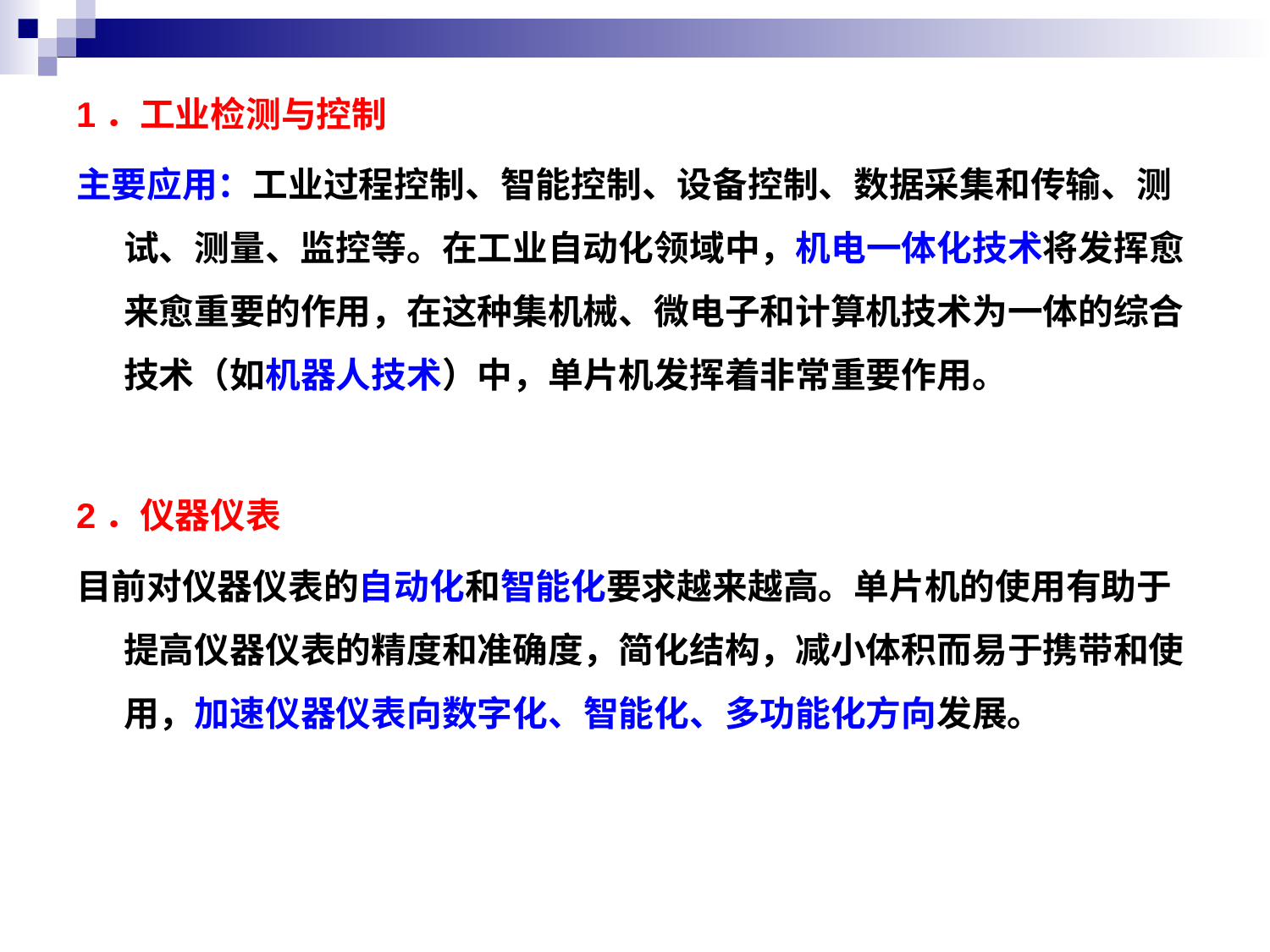

# 1．工业检测与控制
主要应用：工业过程控制、智能控制、设备控制、数据采集和传输、测试、测量、监控等。在工业自动化领域中，机电一体化技术将发挥愈来愈重要的作用，在这种集机械、微电子和计算机技术为一体的综合技术（如机器人技术）中，单片机发挥着非常重要作用。

2．仪器仪表
目前对仪器仪表的自动化和智能化要求越来越高。单片机的使用有助于提高仪器仪表的精度和准确度，简化结构，减小体积而易于携带和使用，加速仪器仪表向数字化、智能化、多功能化方向发展。

13